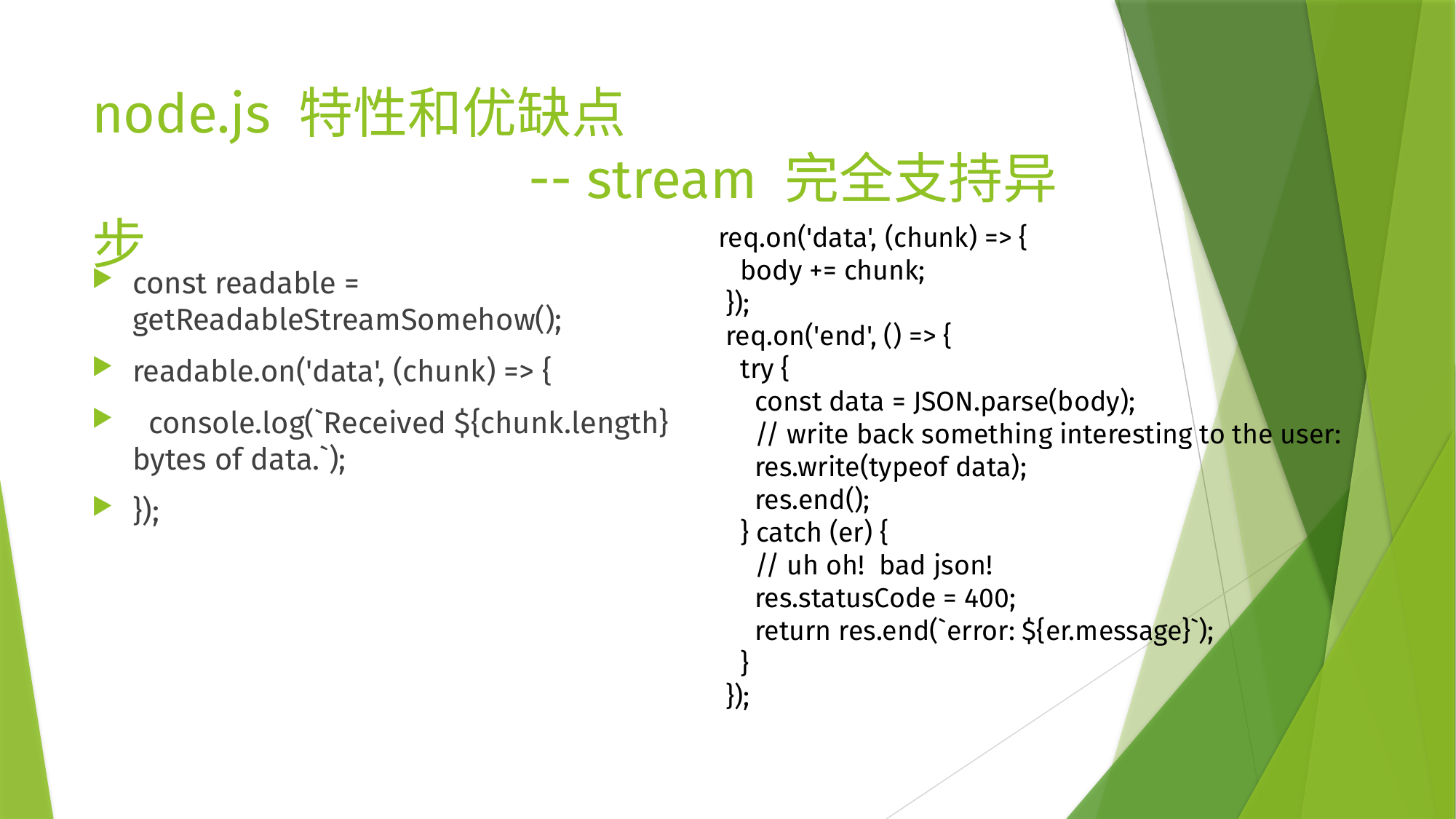

# node.js 特性和优缺点 -- stream 完全支持异步
 req.on('data', (chunk) => {
    body += chunk;
  });
  req.on('end', () => {
    try {
      const data = JSON.parse(body);
      // write back something interesting to the user:
      res.write(typeof data);
      res.end();
    } catch (er) {
      // uh oh!  bad json!
      res.statusCode = 400;
      return res.end(`error: ${er.message}`);
    }
  });
const readable = getReadableStreamSomehow();
readable.on('data', (chunk) => {
  console.log(`Received ${chunk.length} bytes of data.`);
});